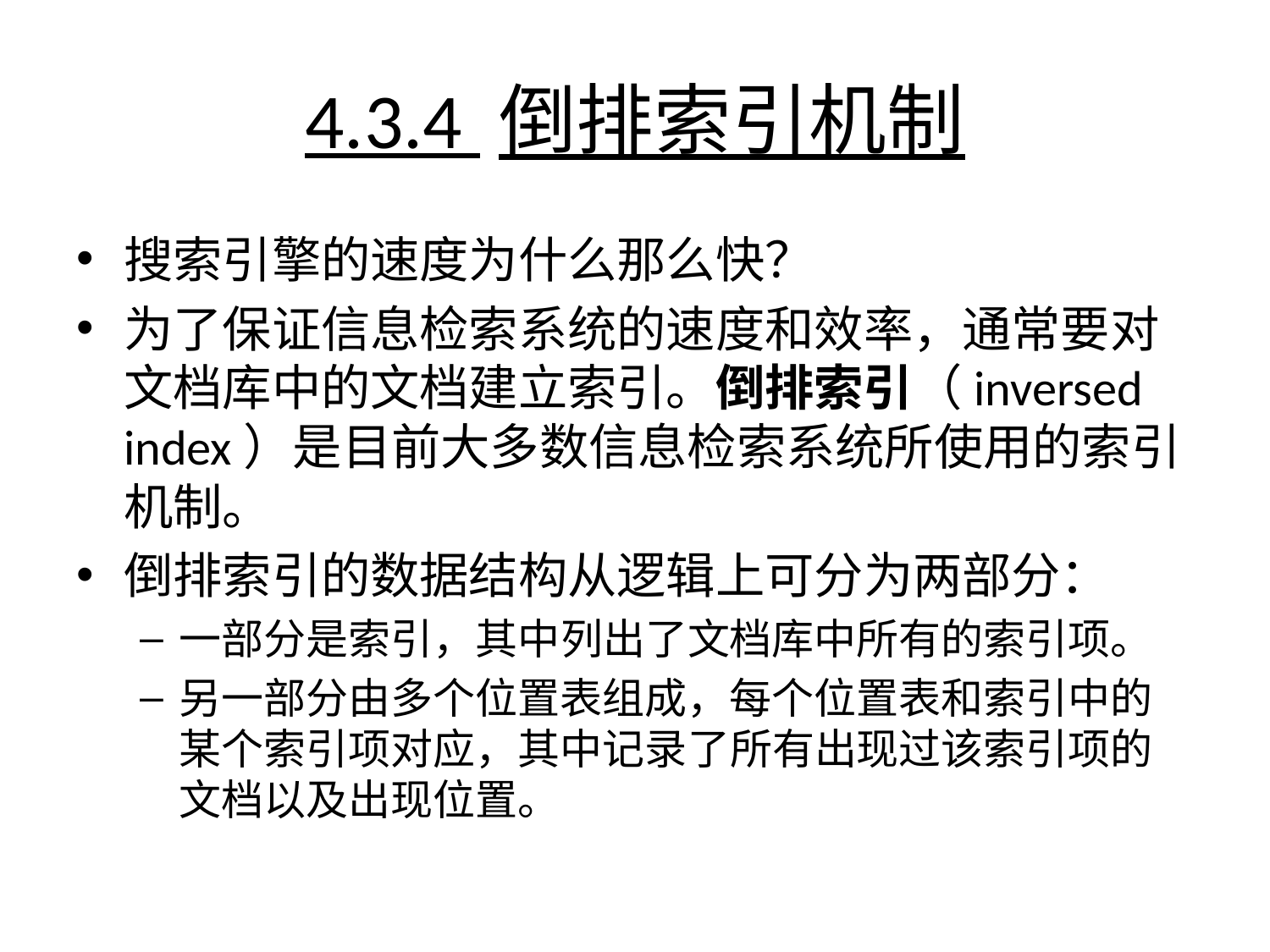

# 4.3.4 倒排索引机制
搜索引擎的速度为什么那么快？
为了保证信息检索系统的速度和效率，通常要对文档库中的文档建立索引。倒排索引（inversed index）是目前大多数信息检索系统所使用的索引机制。
倒排索引的数据结构从逻辑上可分为两部分：
一部分是索引，其中列出了文档库中所有的索引项。
另一部分由多个位置表组成，每个位置表和索引中的某个索引项对应，其中记录了所有出现过该索引项的文档以及出现位置。